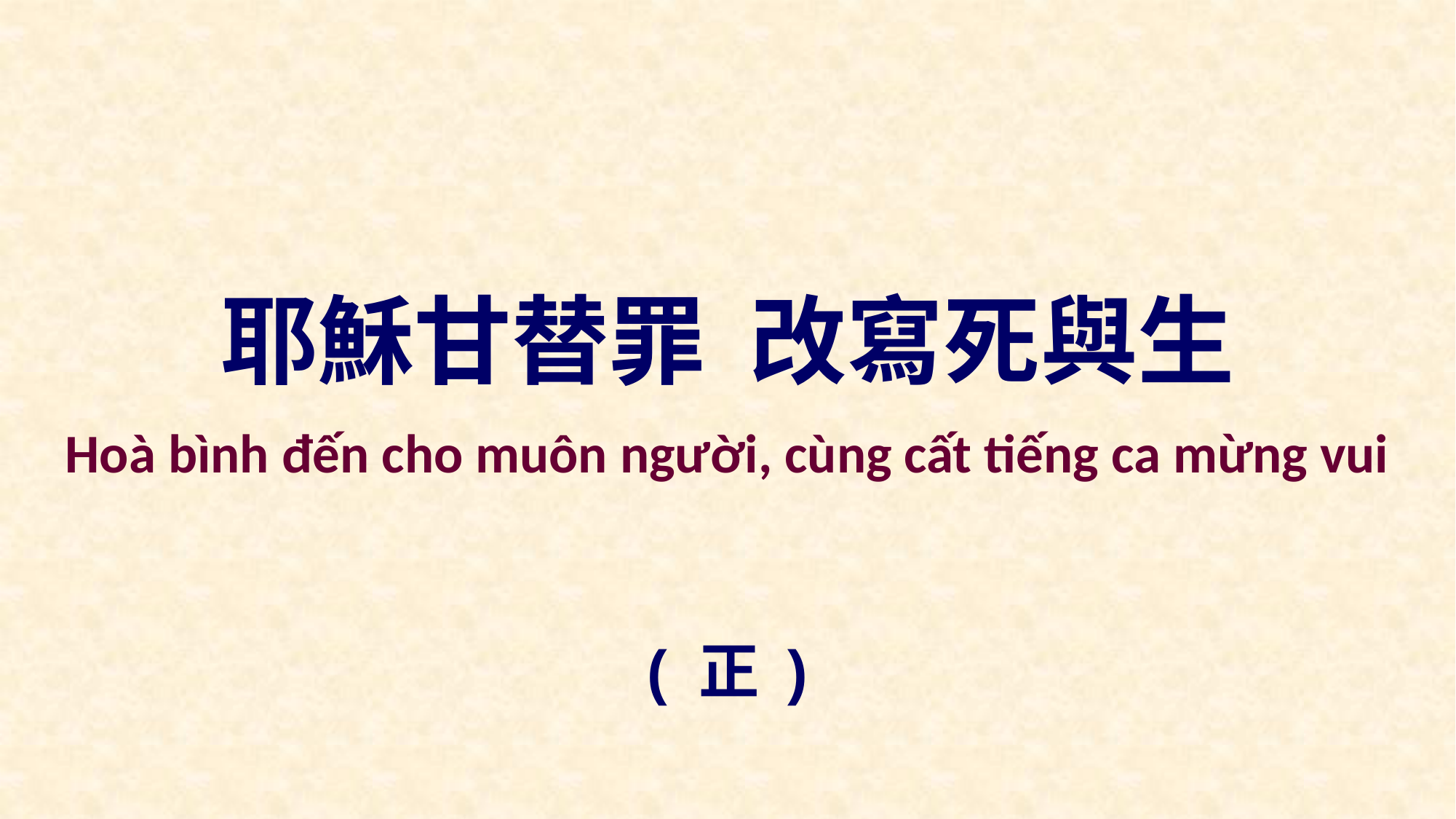

耶穌甘替罪  改寫死與生
Hoà bình đến cho muôn người, cùng cất tiếng ca mừng vui
( 正 )